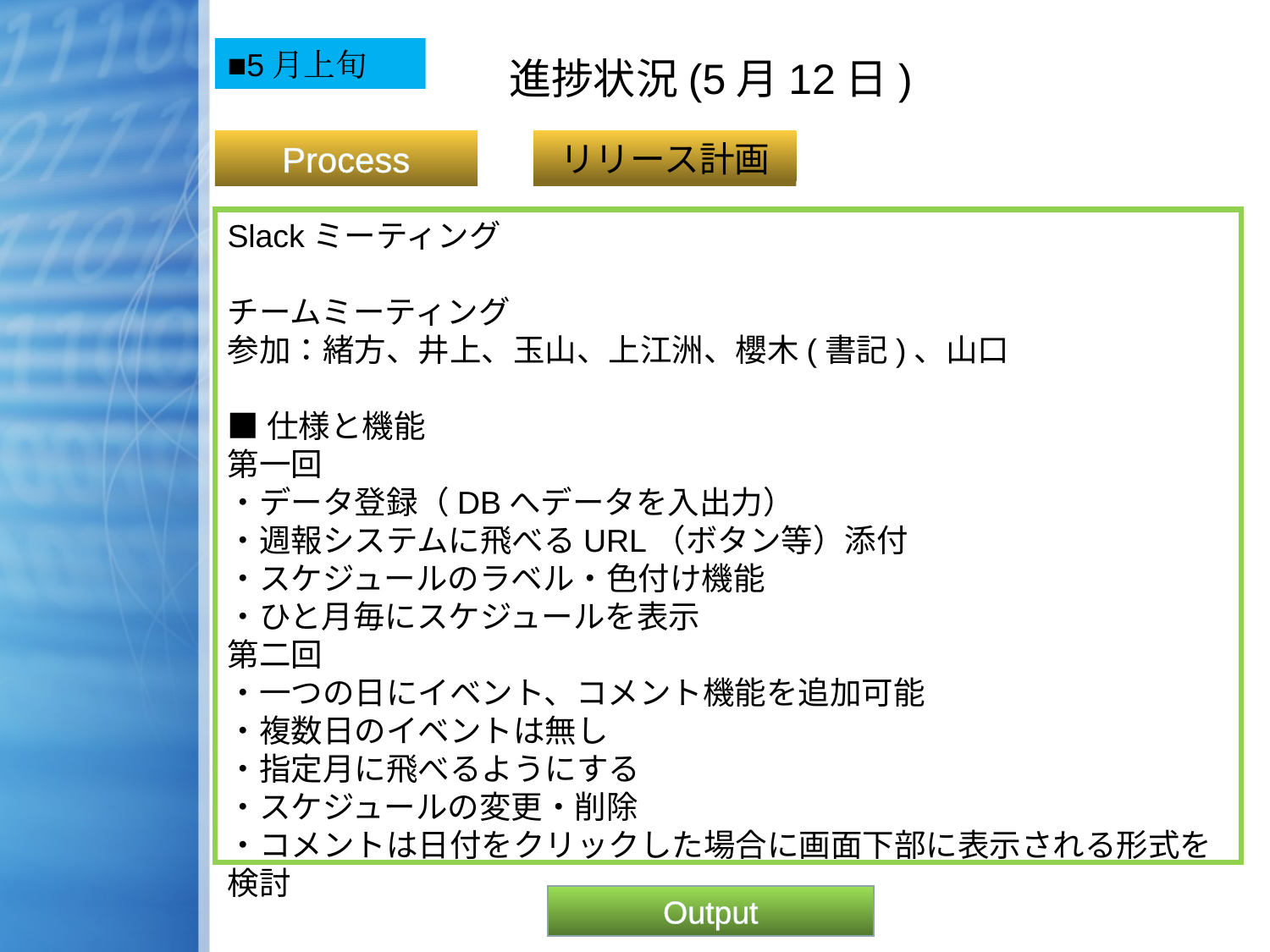

# 進捗状況(5月12日)
■5月上旬
Process
リリース計画

Slackミーティング

チームミーティング
参加：緒方、井上、玉山、上江洲、櫻木(書記)、山口

■仕様と機能
第一回
・データ登録（DBへデータを入出力）
・週報システムに飛べるURL（ボタン等）添付
・スケジュールのラベル・色付け機能
・ひと月毎にスケジュールを表示
第二回
・一つの日にイベント、コメント機能を追加可能
・複数日のイベントは無し
・指定月に飛べるようにする
・スケジュールの変更・削除
・コメントは日付をクリックした場合に画面下部に表示される形式を検討

Output